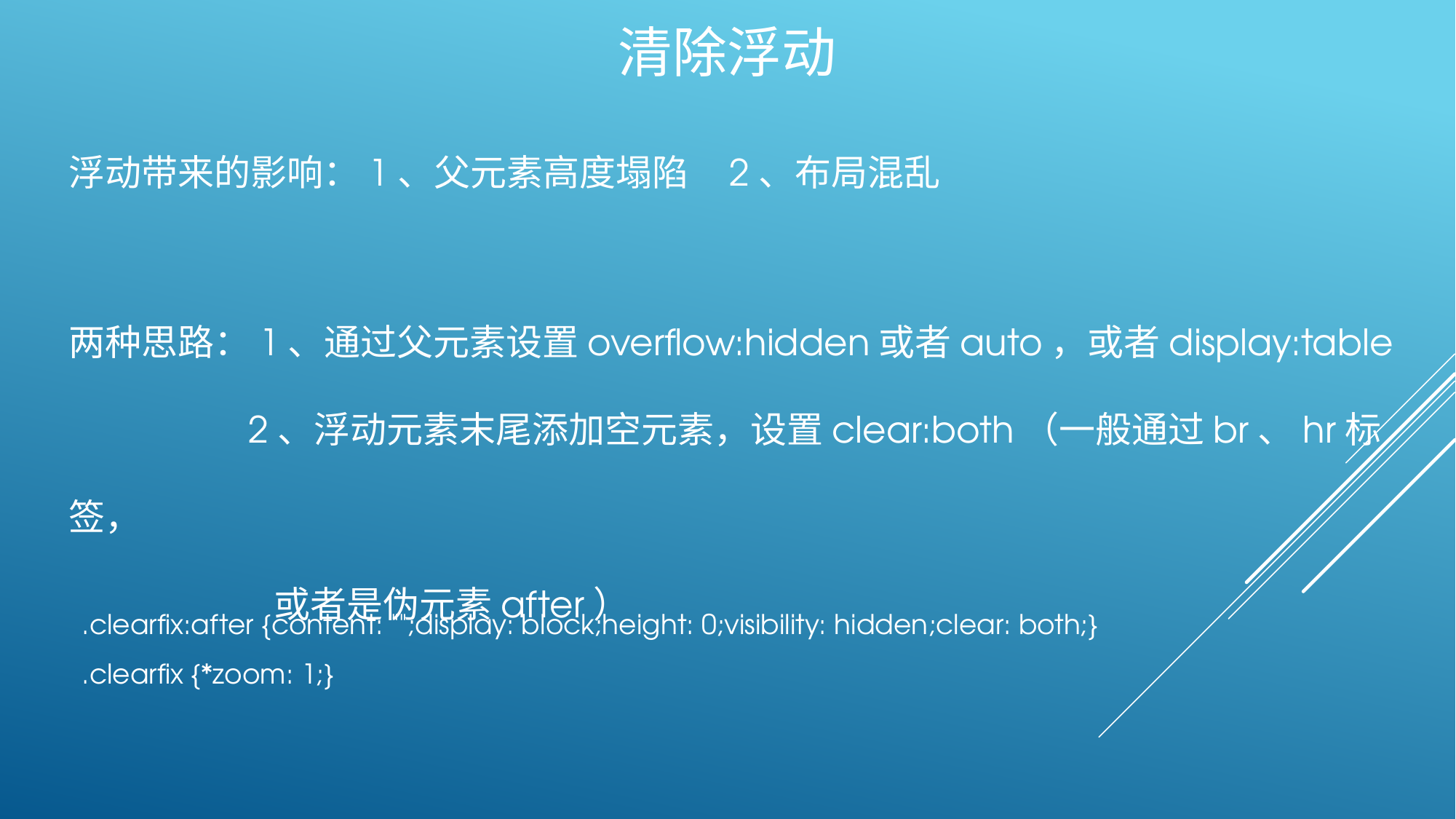

# 清除浮动
浮动带来的影响：1、父元素高度塌陷    2、布局混乱
两种思路：1、通过父元素设置overflow:hidden或者auto，或者display:table
                  2、浮动元素末尾添加空元素，设置clear:both（一般通过br、hr标签，
                        或者是伪元素after）
.clearfix:after {content: "";display: block;height: 0;visibility: hidden;clear: both;}
.clearfix {*zoom: 1;}